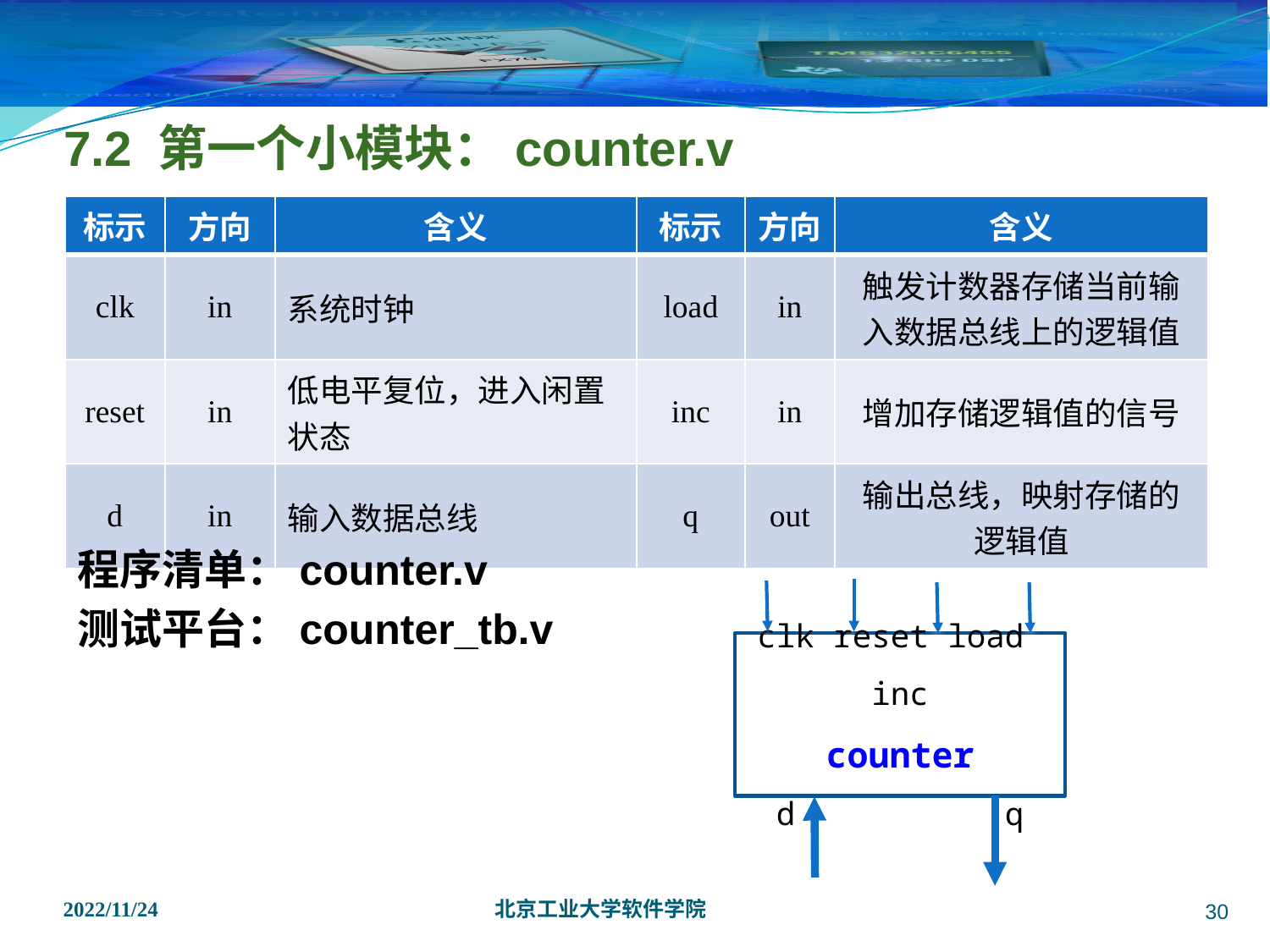

# 7.2 第一个小模块：counter.v
| 标示 | 方向 | 含义 | 标示 | 方向 | 含义 |
| --- | --- | --- | --- | --- | --- |
| clk | in | 系统时钟 | load | in | 触发计数器存储当前输入数据总线上的逻辑值 |
| reset | in | 低电平复位，进入闲置状态 | inc | in | 增加存储逻辑值的信号 |
| d | in | 输入数据总线 | q | out | 输出总线，映射存储的逻辑值 |
程序清单：counter.v
测试平台：counter_tb.v
clk reset load  inc
counter
d           q